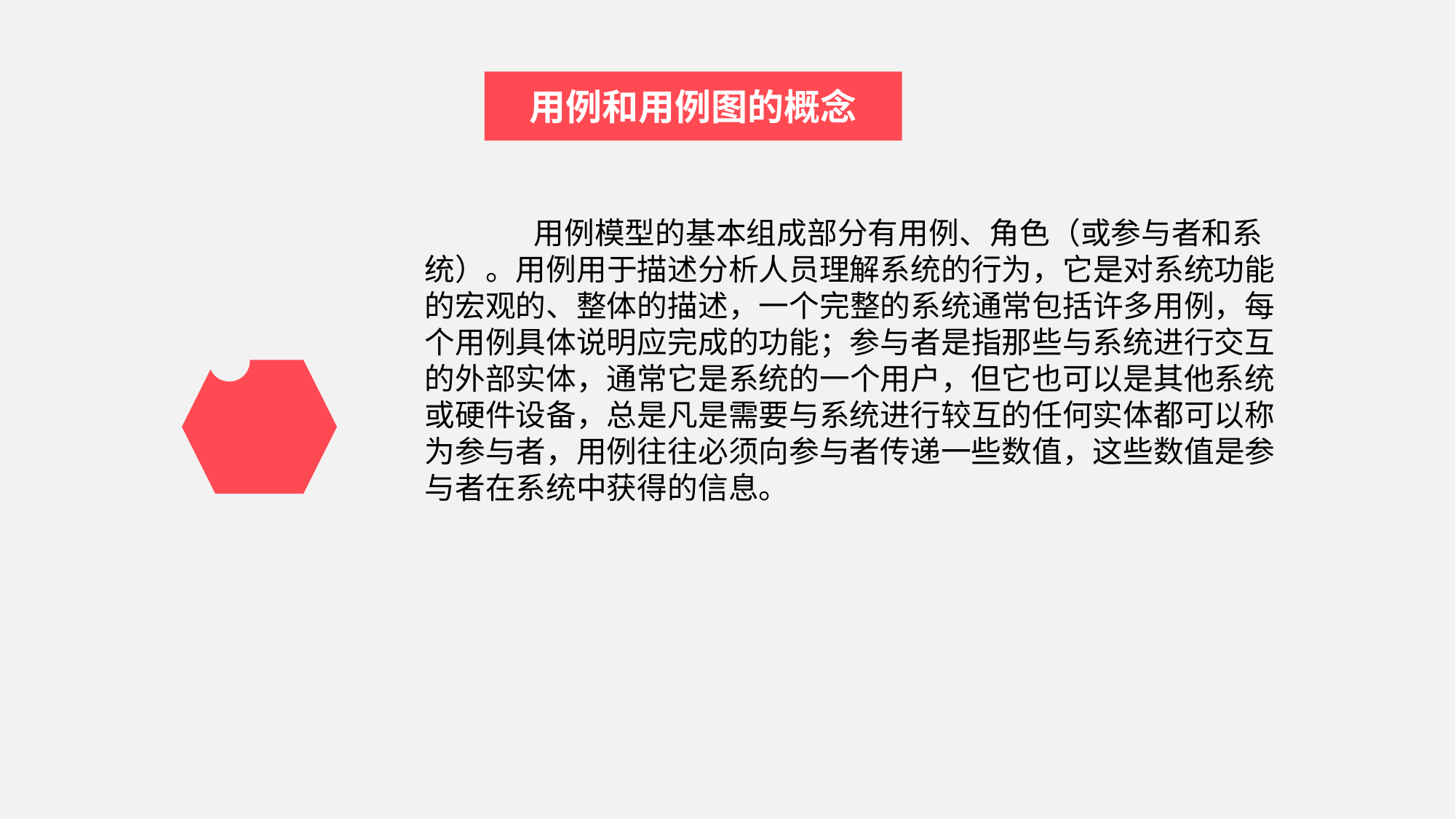

用例和用例图的概念
	用例模型的基本组成部分有用例、角色（或参与者和系统）。用例用于描述分析人员理解系统的行为，它是对系统功能的宏观的、整体的描述，一个完整的系统通常包括许多用例，每个用例具体说明应完成的功能；参与者是指那些与系统进行交互的外部实体，通常它是系统的一个用户，但它也可以是其他系统或硬件设备，总是凡是需要与系统进行较互的任何实体都可以称为参与者，用例往往必须向参与者传递一些数值，这些数值是参与者在系统中获得的信息。